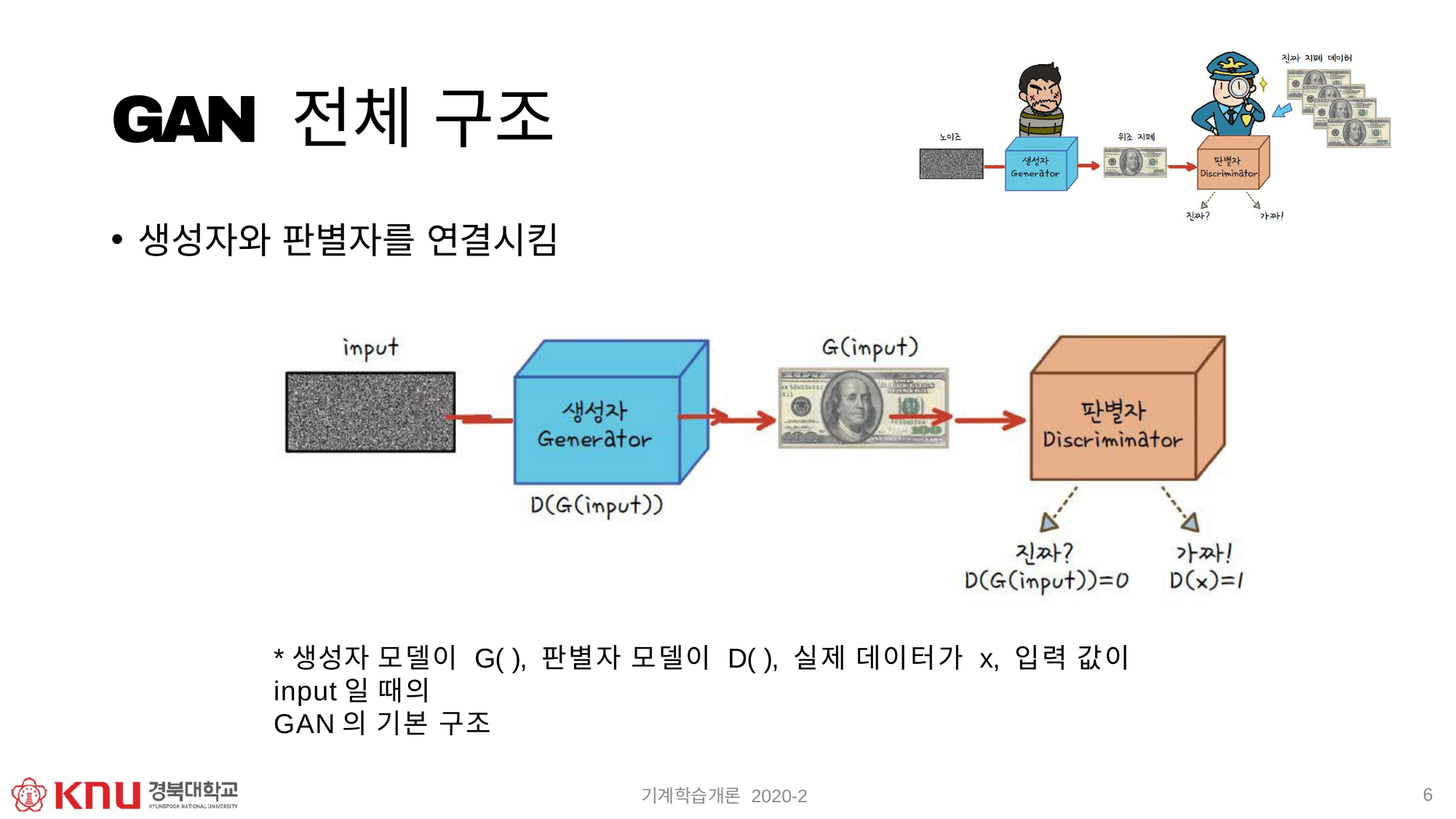

# GAN 전체 구조
생성자와 판별자를 연결시킴

*생성자 모델이 G( ), 판별자 모델이 D( ), 실제 데이터가 x, 입력 값이 input일 때의
GAN의 기본 구조
6
기계학습개론 2020-2